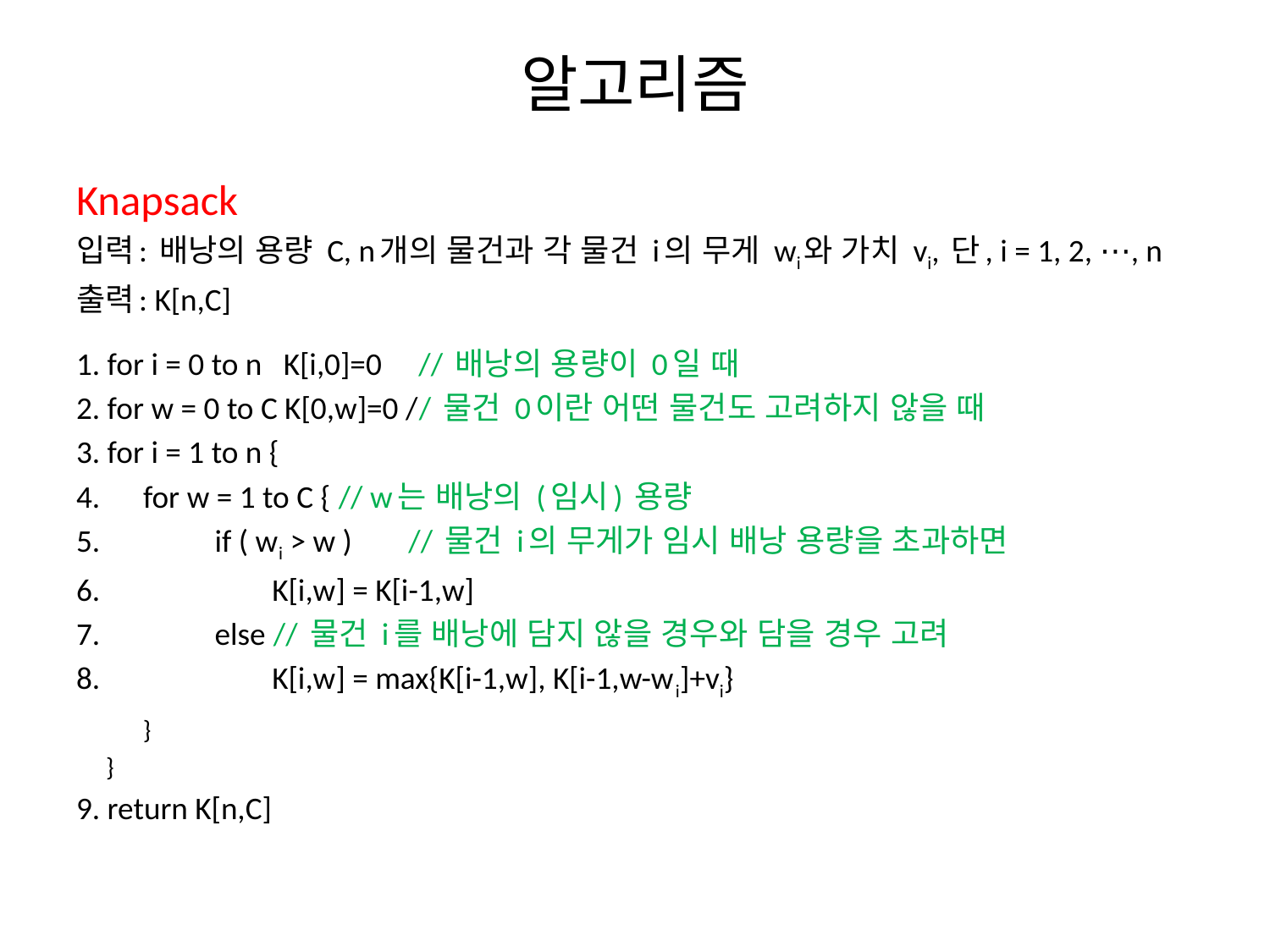

# 알고리즘
Knapsack
입력: 배낭의 용량 C, n개의 물건과 각 물건 i의 무게 wi와 가치 vi, 단, i = 1, 2, ⋯, n
출력: K[n,C]
1. for i = 0 to n   K[i,0]=0     // 배낭의 용량이 0일 때
2. for w = 0 to C K[0,w]=0 // 물건 0이란 어떤 물건도 고려하지 않을 때
3. for i = 1 to n {
4.      for w = 1 to C { // w는 배낭의 (임시) 용량
5.                if ( wi > w )	 // 물건 i의 무게가 임시 배낭 용량을 초과하면
6.                        K[i,w] = K[i-1,w]
7.                else // 물건 i를 배낭에 담지 않을 경우와 담을 경우 고려
8.                        K[i,w] = max{K[i-1,w], K[i-1,w-wi]+vi}
          }
     }
9. return K[n,C]